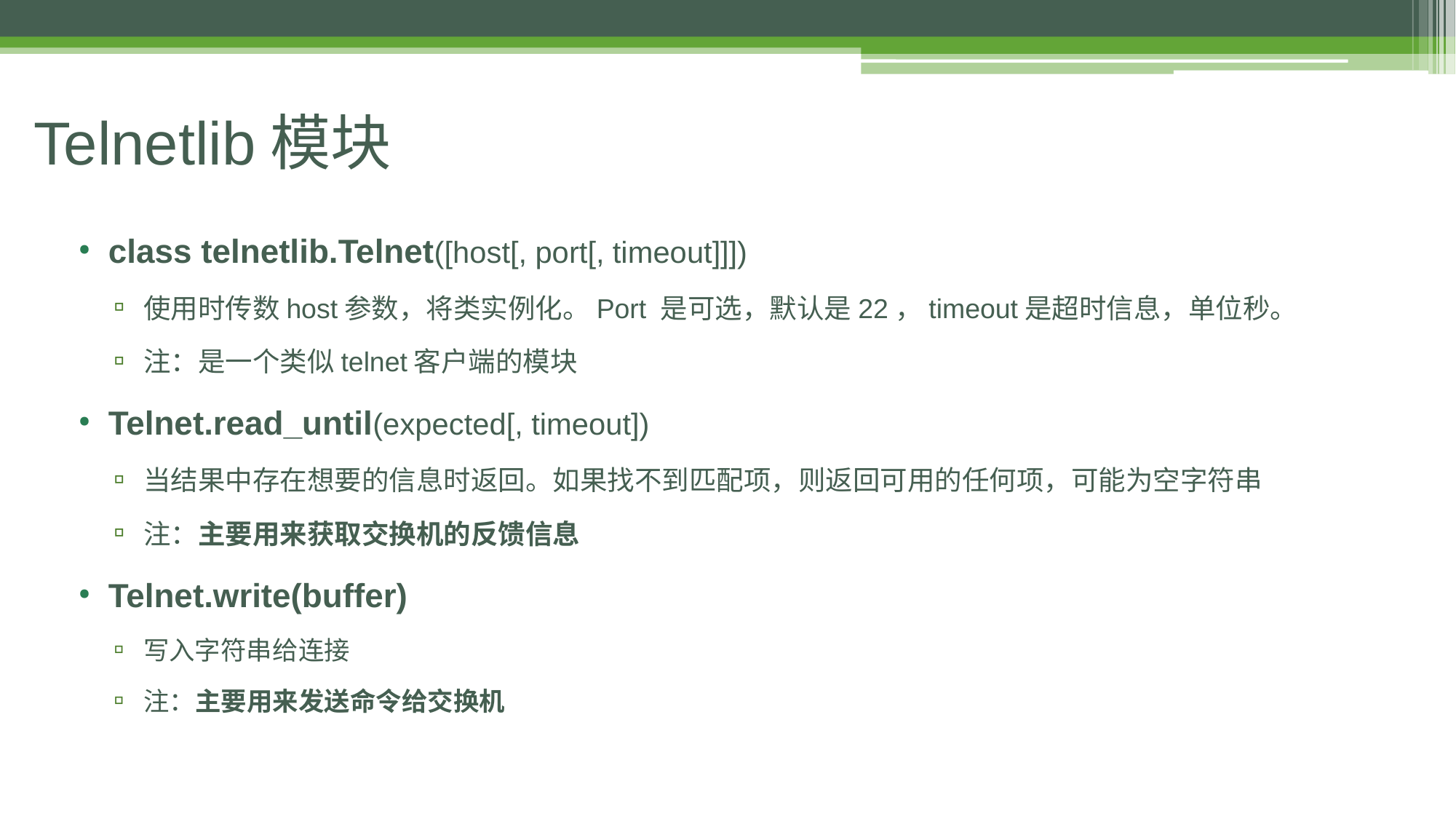

# Telnetlib模块
class telnetlib.Telnet([host[, port[, timeout]]])
使用时传数host参数，将类实例化。Port 是可选，默认是22，timeout是超时信息，单位秒。
注：是一个类似telnet客户端的模块
Telnet.read_until(expected[, timeout])
当结果中存在想要的信息时返回。如果找不到匹配项，则返回可用的任何项，可能为空字符串
注：主要用来获取交换机的反馈信息
Telnet.write(buffer)
写入字符串给连接
注：主要用来发送命令给交换机